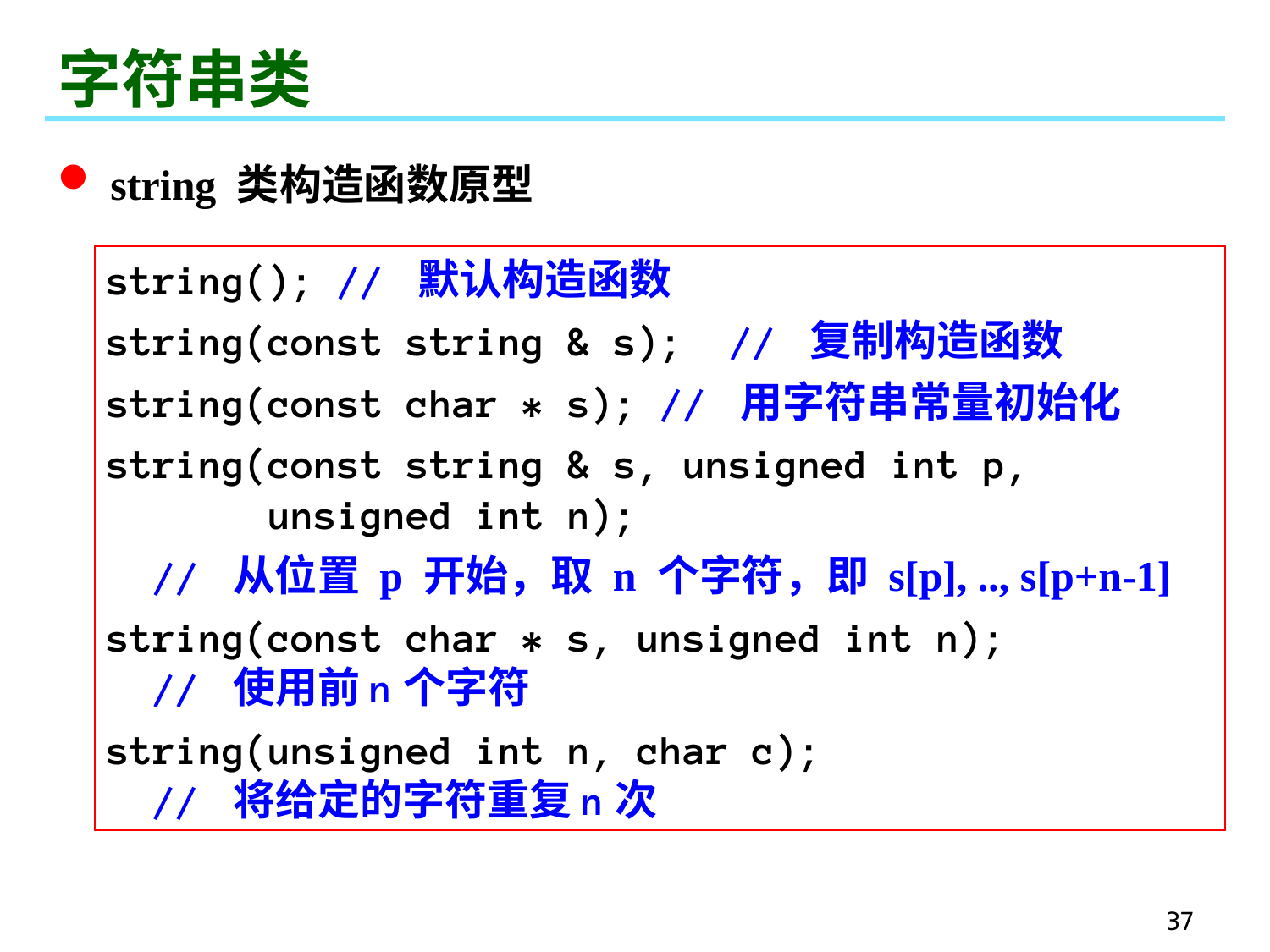

# 字符串类
 string 类构造函数原型
string(); // 默认构造函数
string(const string & s);  // 复制构造函数
string(const char * s); // 用字符串常量初始化
string(const string & s, unsigned int p,
       unsigned int n);
  // 从位置 p 开始，取 n 个字符，即 s[p], .., s[p+n-1]
string(const char * s, unsigned int n);
  // 使用前n个字符
string(unsigned int n, char c);
  // 将给定的字符重复n次
37